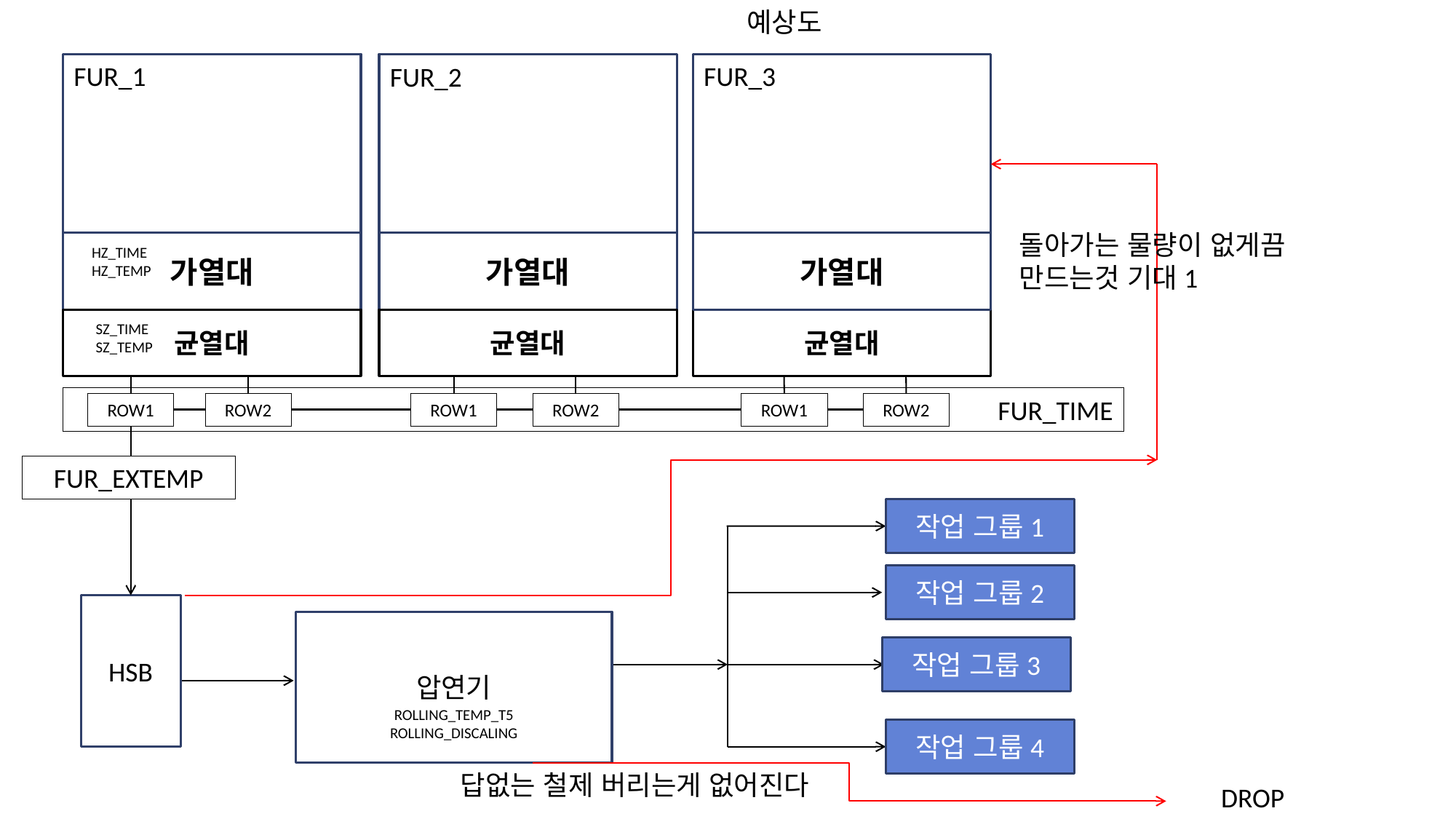

예상도

FUR_1

FUR_3
FUR_2
돌아가는 물량이 없게끔 만드는것 기대1
가열대
가열대
가열대
HZ_TIME
HZ_TEMP
균열대
균열대
균열대
SZ_TIME
SZ_TEMP
FUR_TIME
ROW2
ROW2
ROW2
ROW1
ROW1
ROW1

FUR_EXTEMP
작업 그룹1
작업 그룹2
HSB
압연기
작업 그룹3
ROLLING_TEMP_T5
ROLLING_DISCALING
작업 그룹4
답없는 철제 버리는게 없어진다
DROP